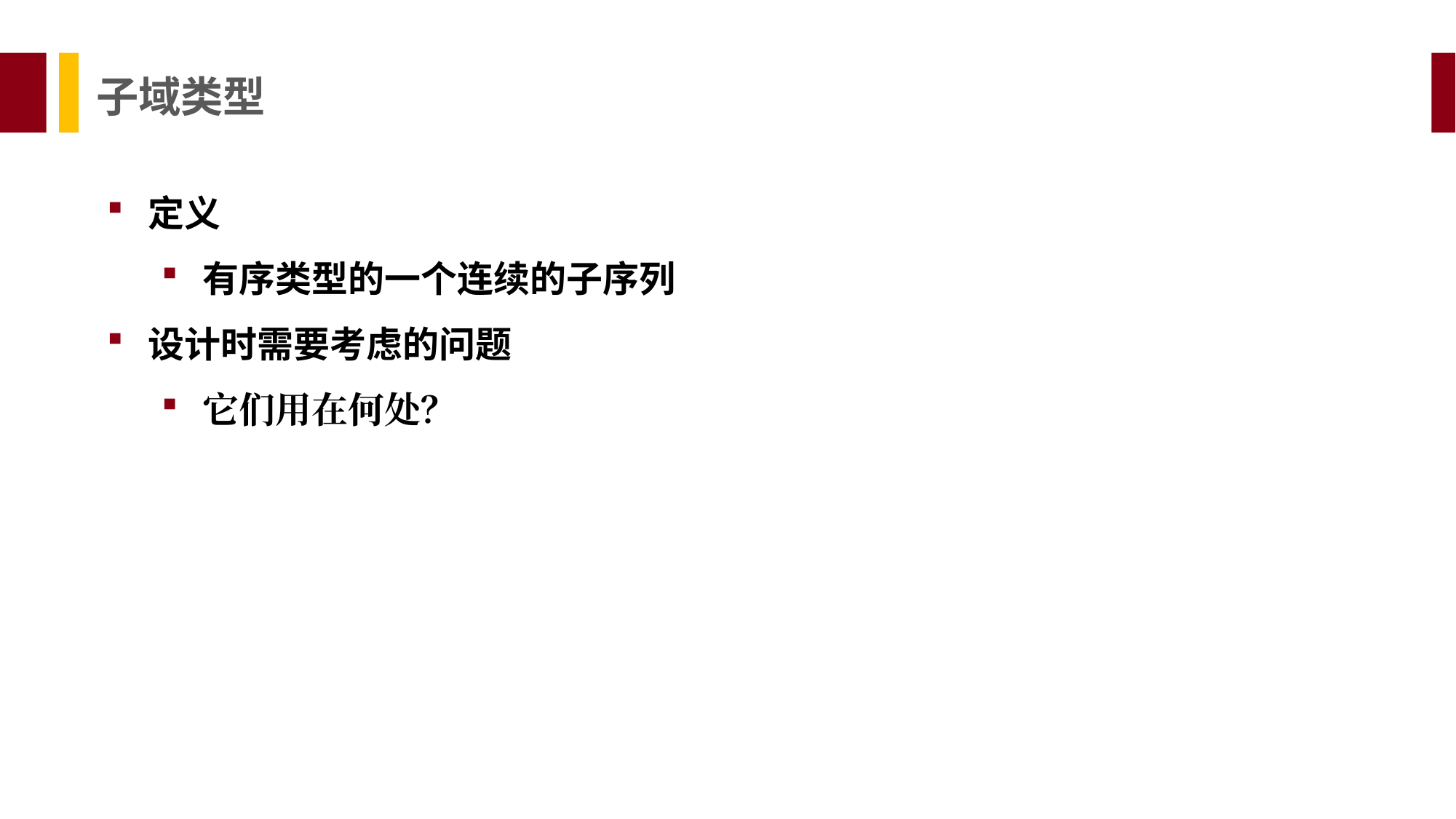

子域类型
定义
有序类型的一个连续的子序列
设计时需要考虑的问题
它们用在何处？